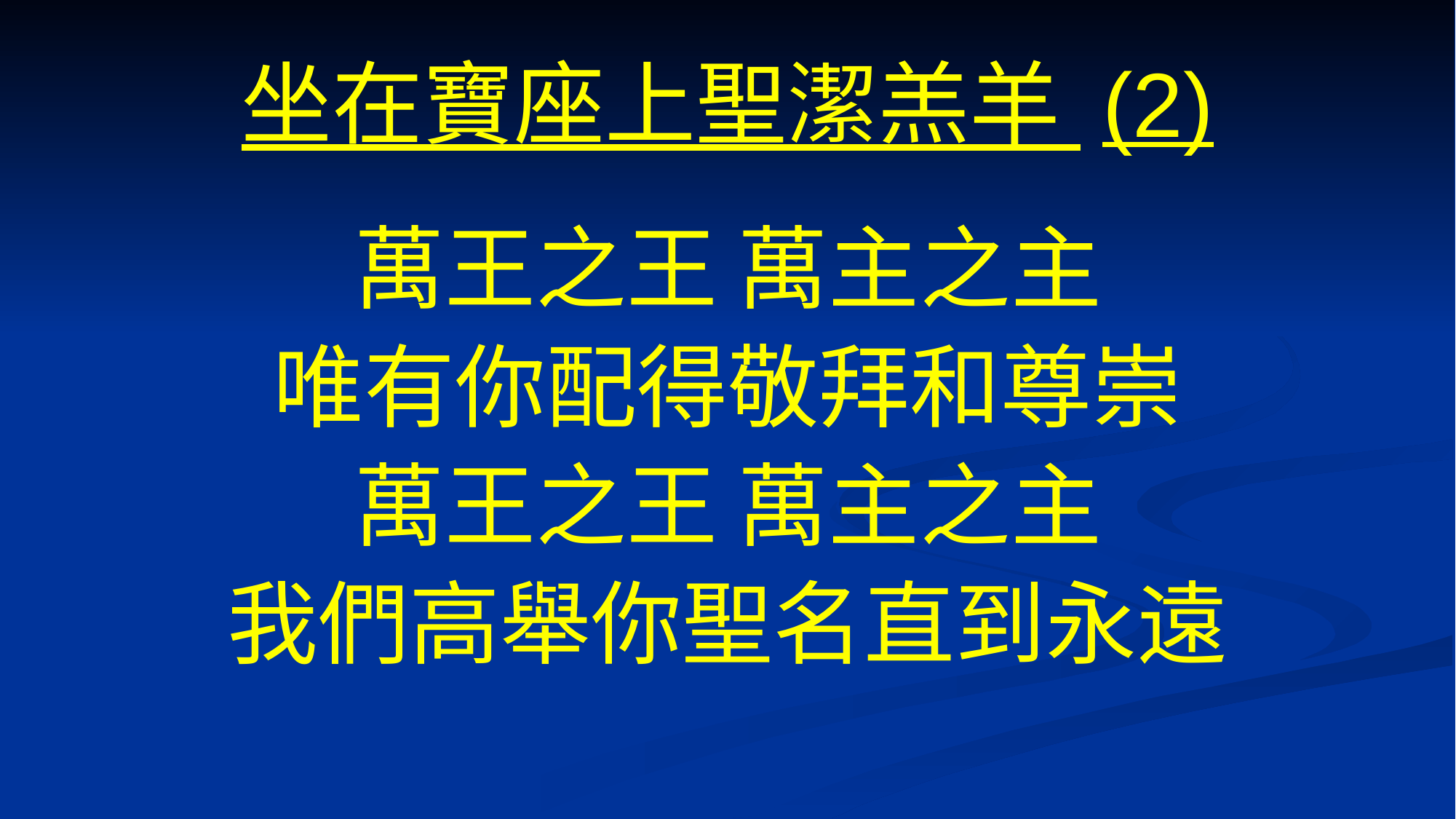

# 坐在寶座上聖潔羔羊 (2)
萬王之王 萬主之主
唯有你配得敬拜和尊崇
萬王之王 萬主之主
我們高舉你聖名直到永遠